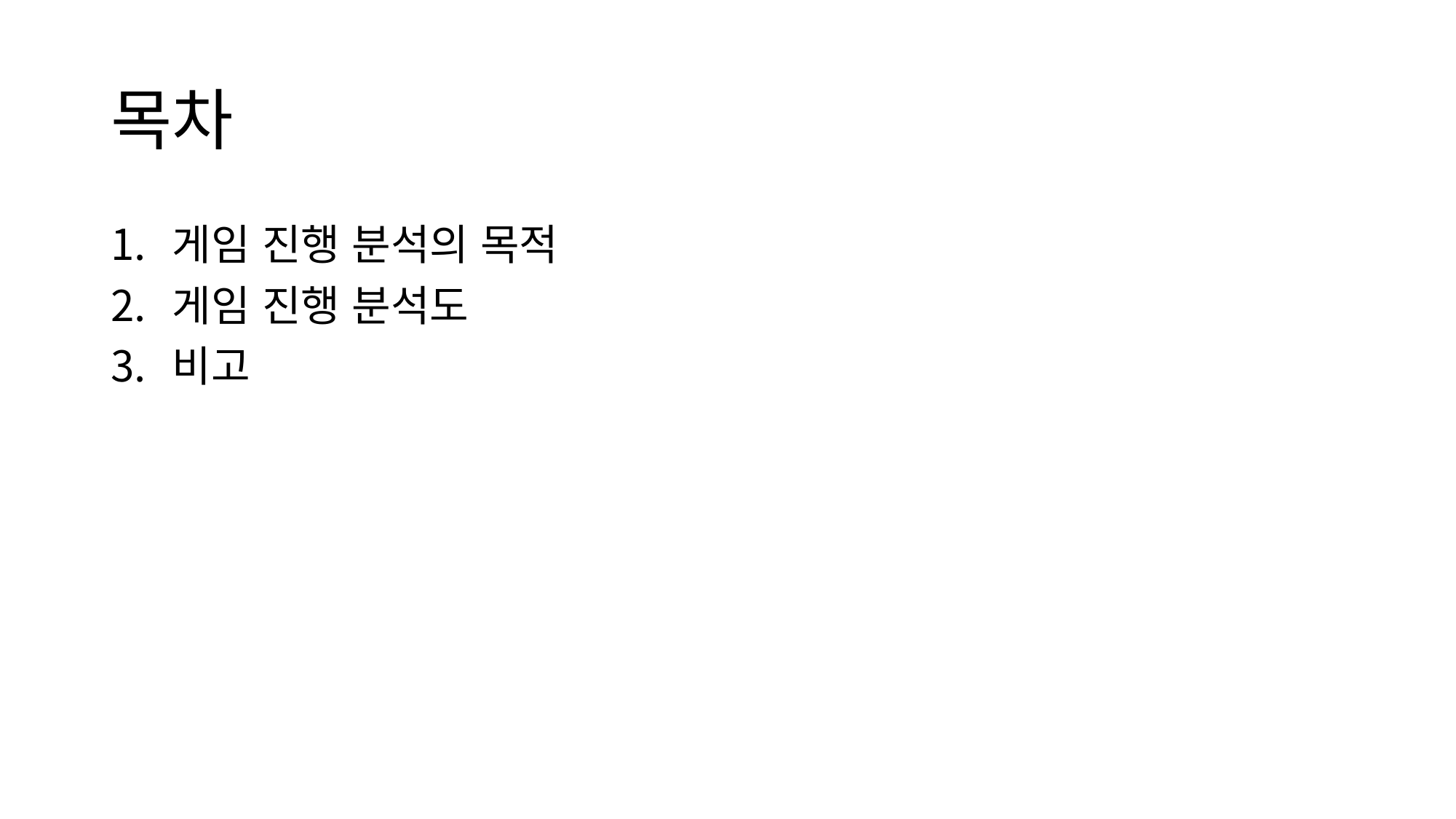

# 목차
게임 진행 분석의 목적
게임 진행 분석도
비고